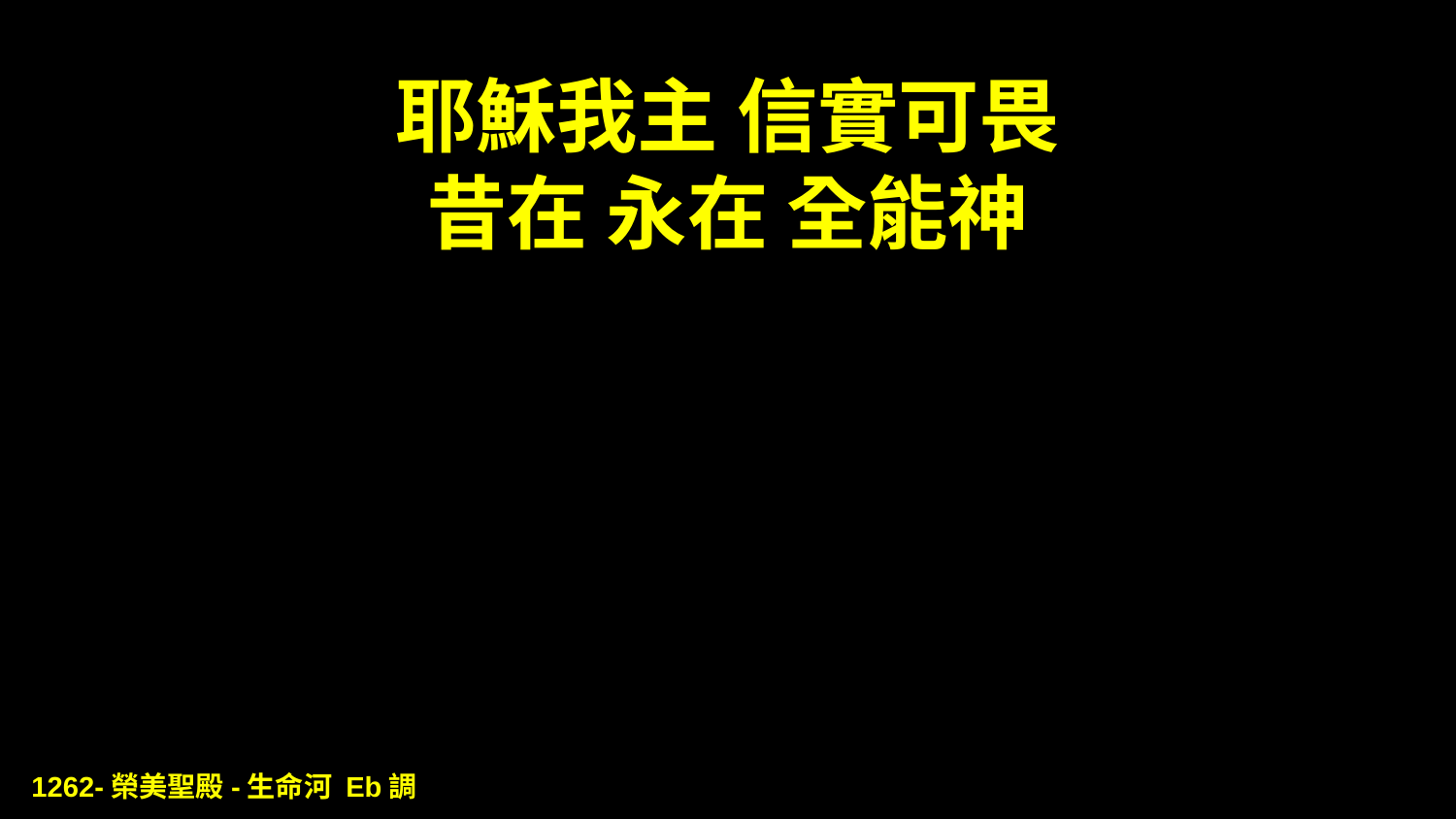

# 耶穌我主 信實可畏 昔在 永在 全能神
1262-榮美聖殿-生命河 Eb調